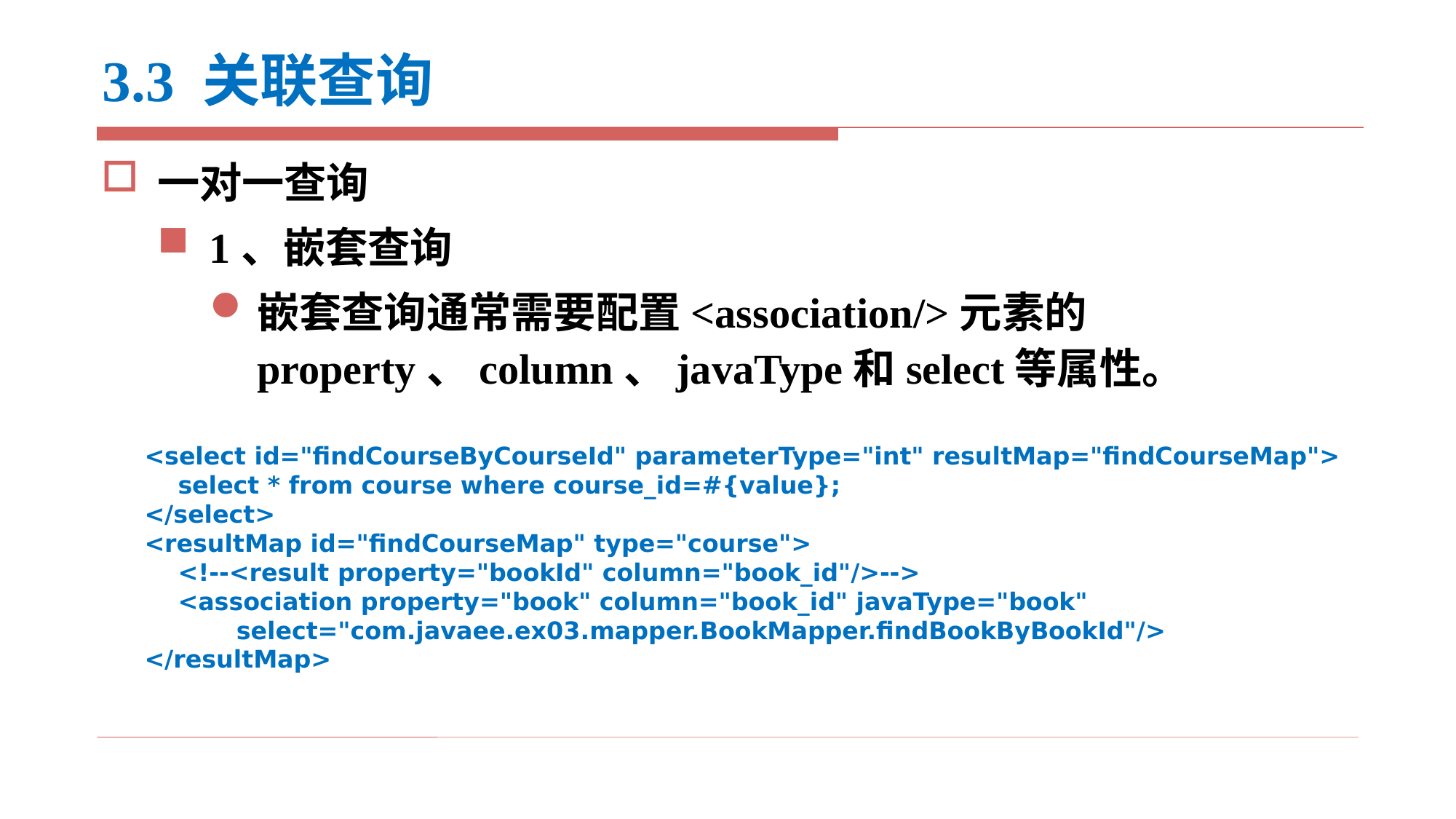

# 3.3 关联查询
一对一查询
1、嵌套查询
嵌套查询通常需要配置<association/>元素的property、column、javaType和select等属性。
    <select id="findCourseByCourseId" parameterType="int" resultMap="findCourseMap">
        select * from course where course_id=#{value};
    </select>
    <resultMap id="findCourseMap" type="course">
        <!--<result property="bookId" column="book_id"/>-->
        <association property="book" column="book_id" javaType="book"
               select="com.javaee.ex03.mapper.BookMapper.findBookByBookId"/>
    </resultMap>
38